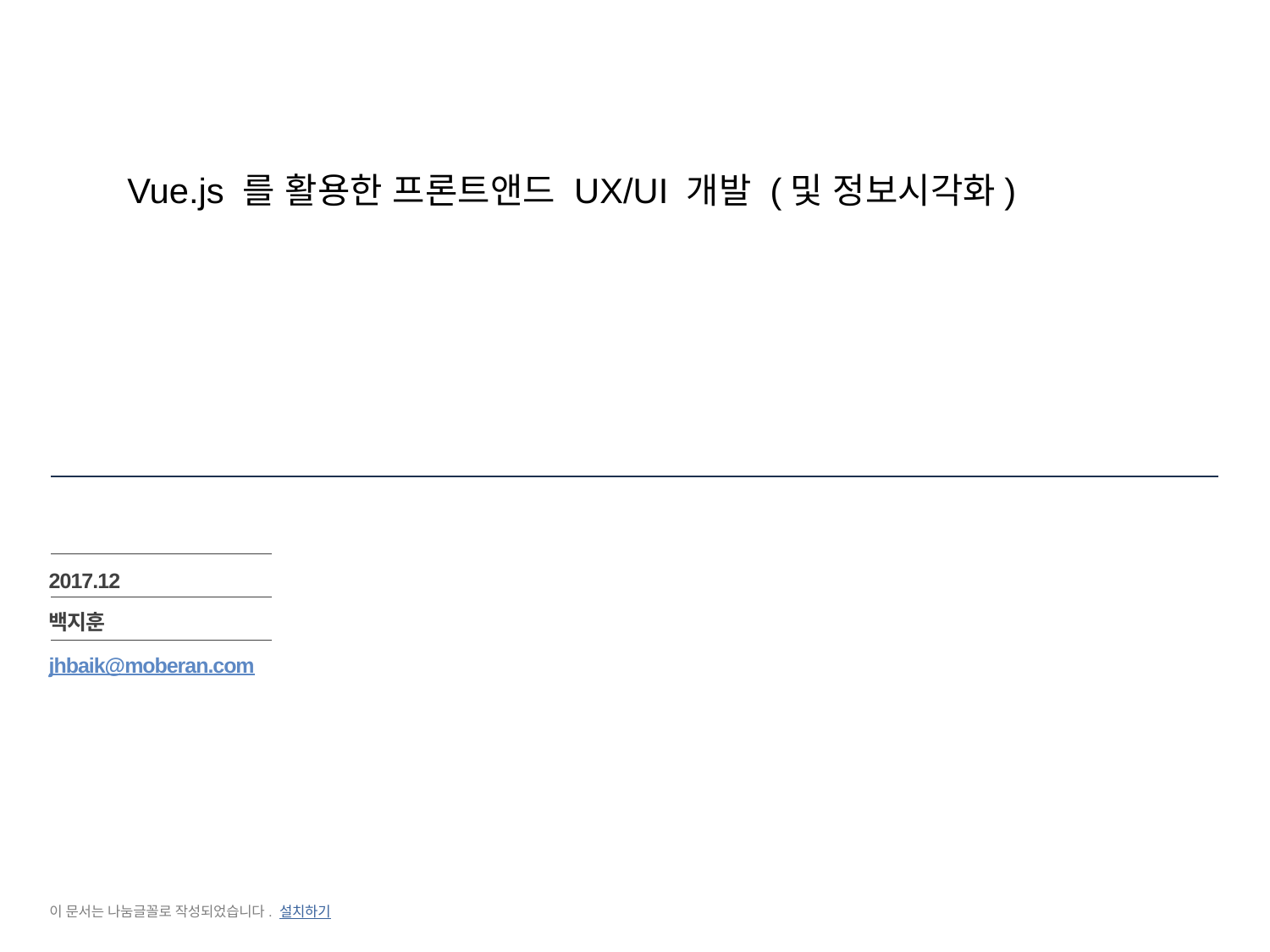

# Vue.js 를 활용한 프론트앤드 UX/UI 개발 (및 정보시각화)
2017.12
백지훈
jhbaik@moberan.com
이 문서는 나눔글꼴로 작성되었습니다. 설치하기